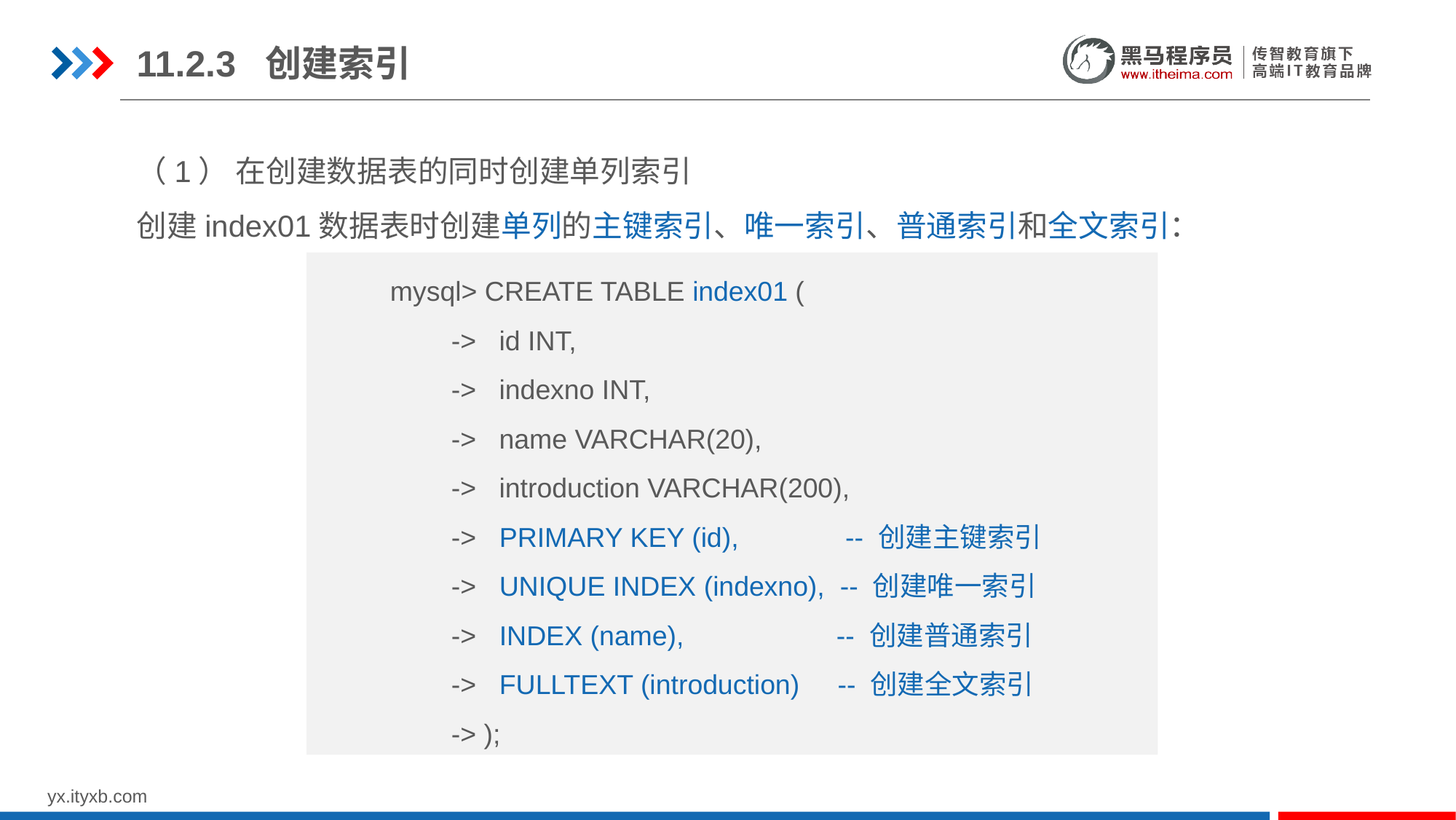

11.2.3  创建索引
（1） 在创建数据表的同时创建单列索引
创建index01数据表时创建单列的主键索引、唯一索引、普通索引和全文索引：
mysql> CREATE TABLE index01 (
        ->   id INT,
        ->   indexno INT,
        ->   name VARCHAR(20),
        ->   introduction VARCHAR(200),
        ->   PRIMARY KEY (id),              -- 创建主键索引
        ->   UNIQUE INDEX (indexno),  -- 创建唯一索引
        ->   INDEX (name),                    -- 创建普通索引
        ->   FULLTEXT (introduction)     -- 创建全文索引
        -> );